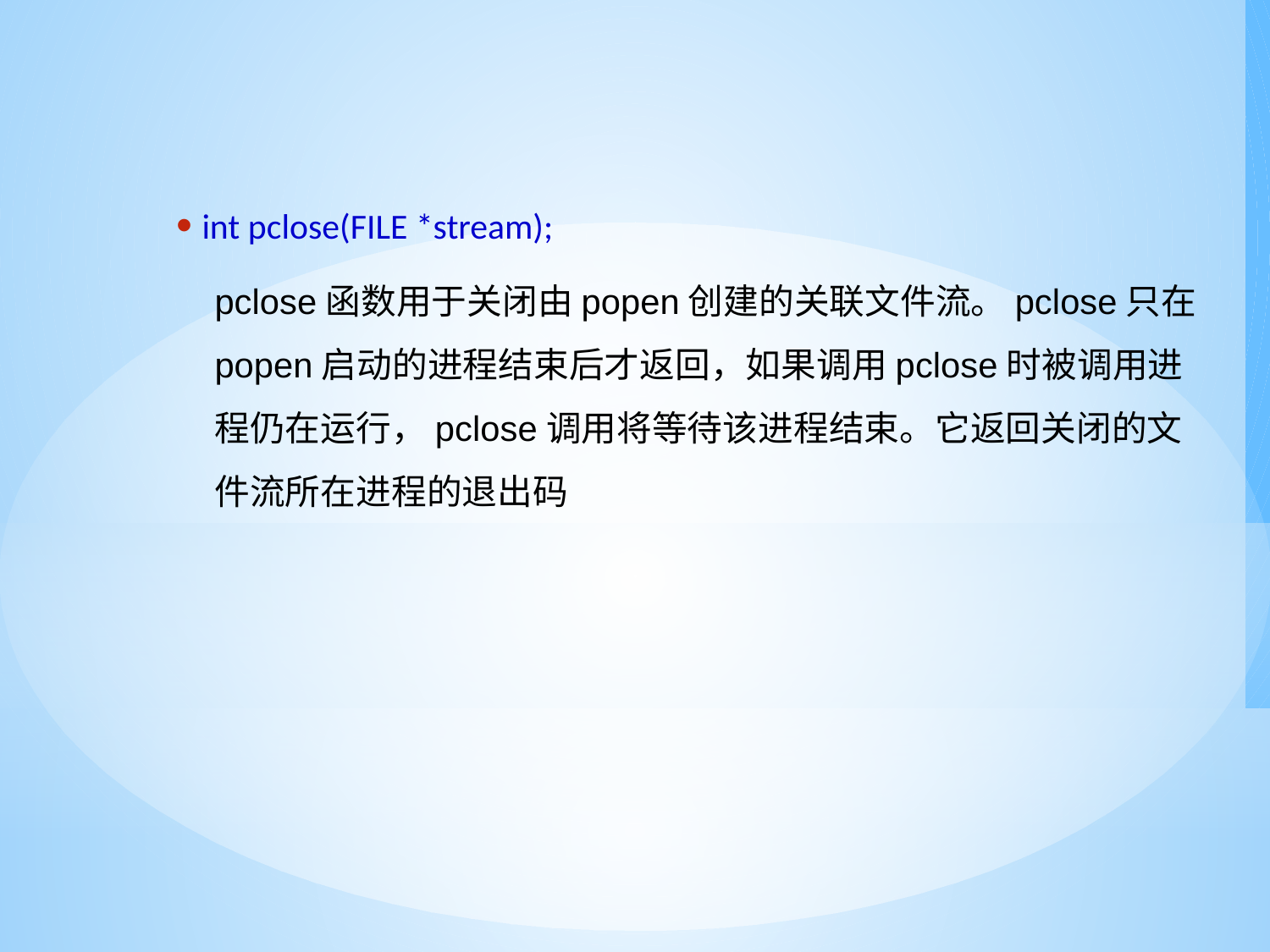

#
int pclose(FILE *stream);
pclose函数用于关闭由popen创建的关联文件流。pclose只在popen启动的进程结束后才返回，如果调用pclose时被调用进程仍在运行，pclose调用将等待该进程结束。它返回关闭的文件流所在进程的退出码